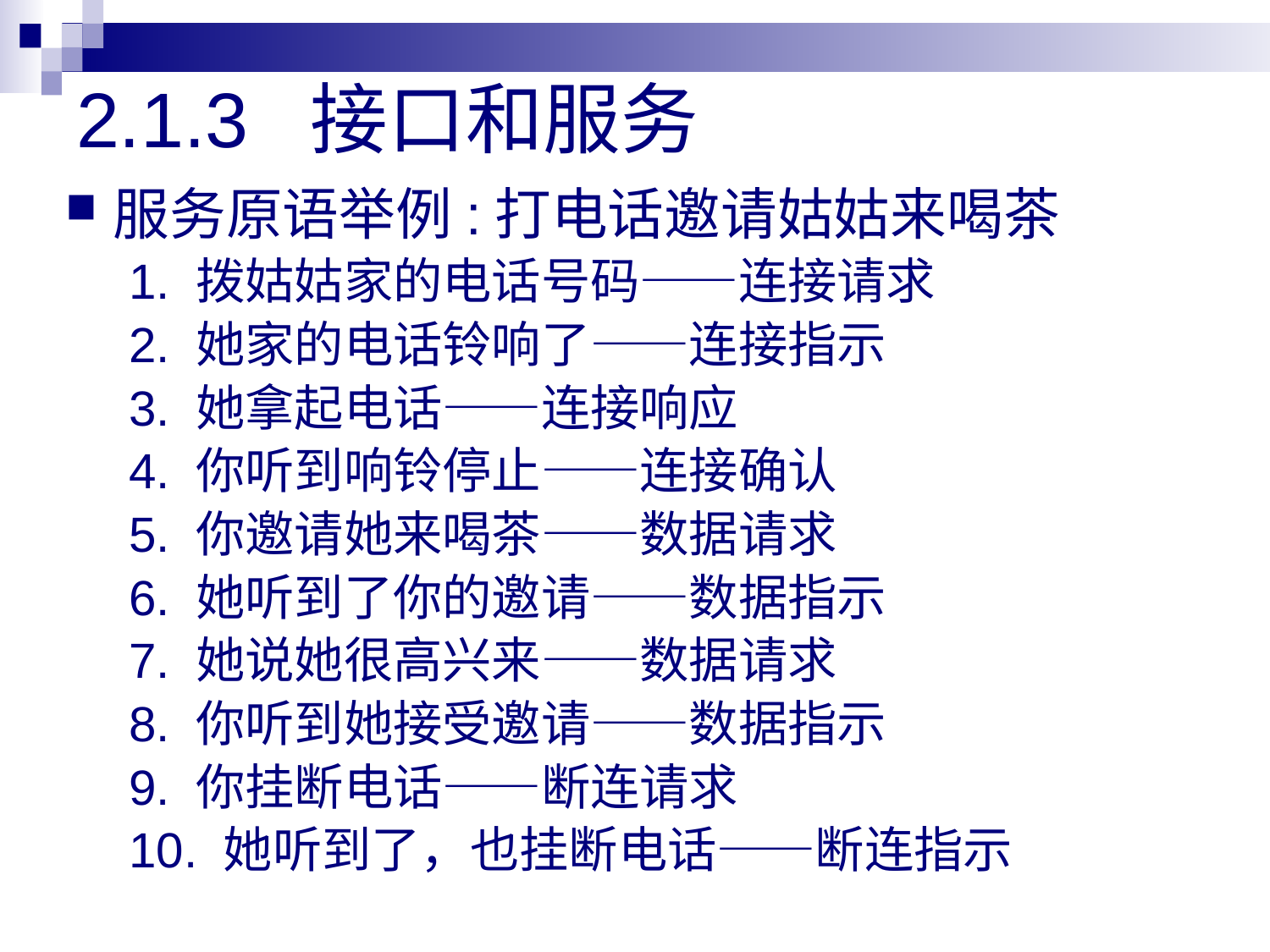

# 2.1.3  接口和服务
服务原语举例:打电话邀请姑姑来喝茶
1. 拨姑姑家的电话号码——连接请求
2. 她家的电话铃响了——连接指示
3. 她拿起电话——连接响应
4. 你听到响铃停止——连接确认
5. 你邀请她来喝茶——数据请求
6. 她听到了你的邀请——数据指示
7. 她说她很高兴来——数据请求
8. 你听到她接受邀请——数据指示
9. 你挂断电话——断连请求
10. 她听到了，也挂断电话——断连指示